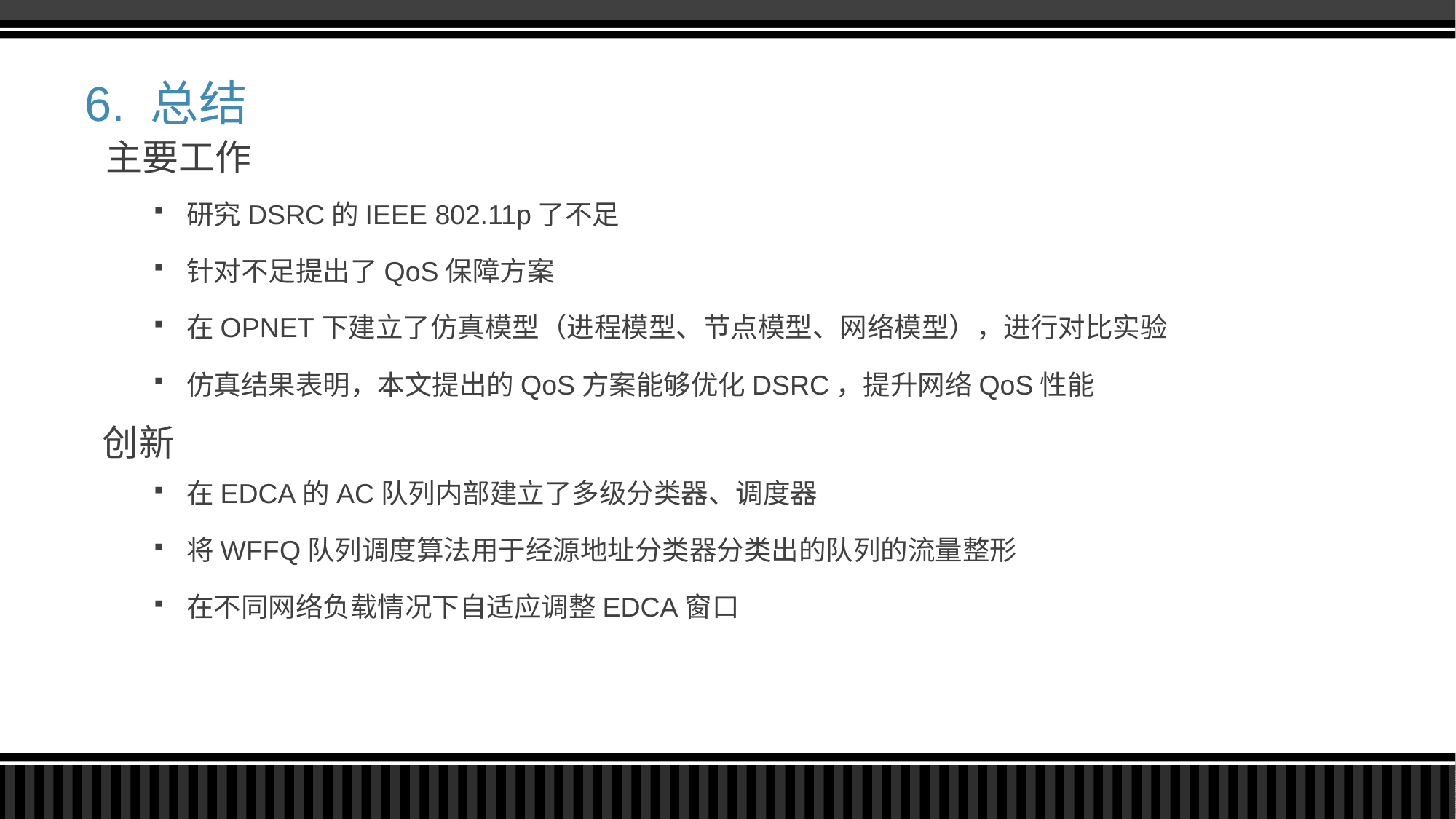

6. 总结
主要工作
研究DSRC的IEEE 802.11p了不足
针对不足提出了QoS保障方案
在OPNET下建立了仿真模型（进程模型、节点模型、网络模型），进行对比实验
仿真结果表明，本文提出的QoS方案能够优化DSRC，提升网络QoS性能
创新
在EDCA的AC队列内部建立了多级分类器、调度器
将WFFQ队列调度算法用于经源地址分类器分类出的队列的流量整形
在不同网络负载情况下自适应调整EDCA窗口